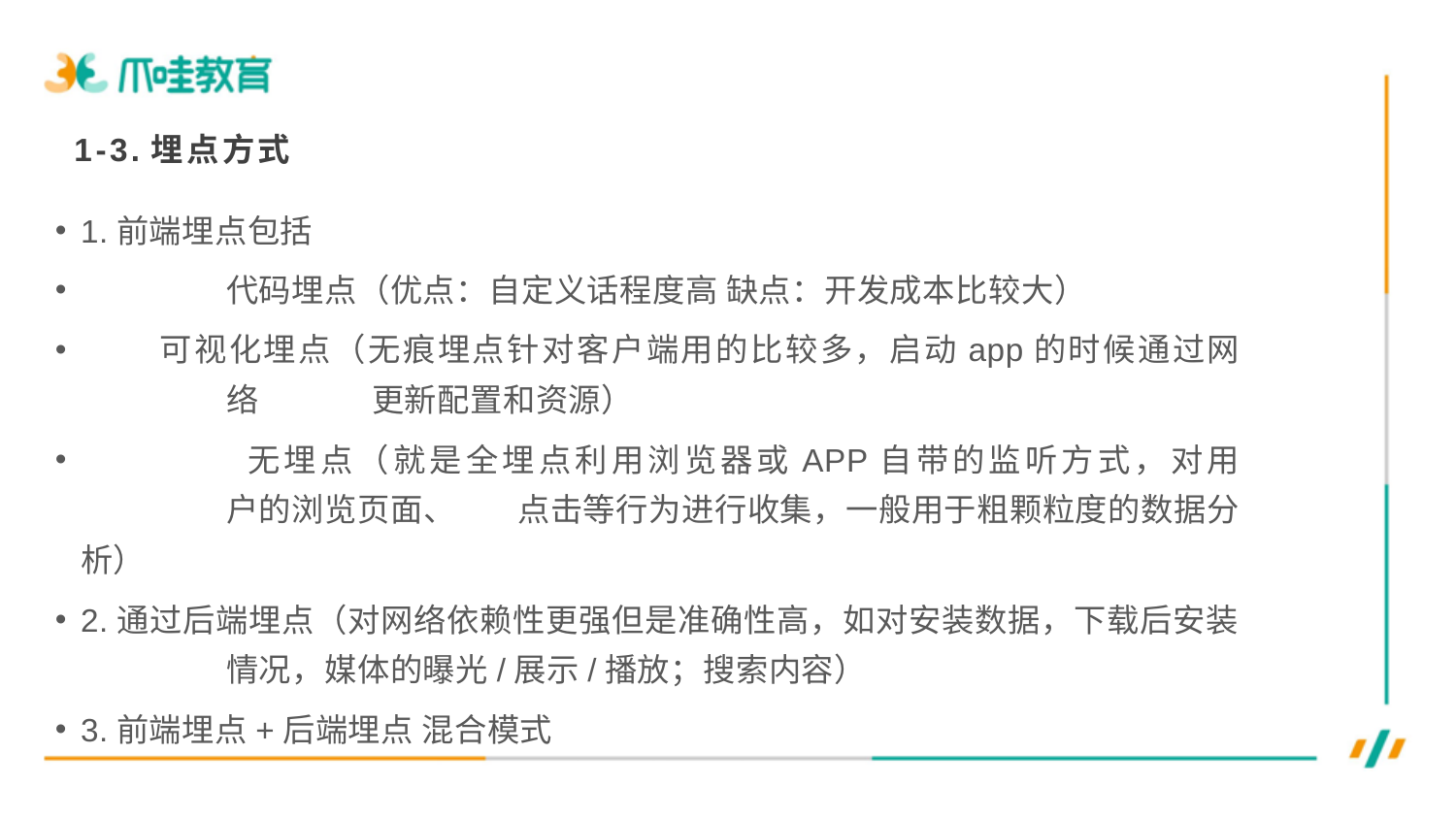

1-3.埋点方式
1.前端埋点包括
 	代码埋点（优点：自定义话程度高 缺点：开发成本比较大）
       可视化埋点（无痕埋点针对客户端用的比较多，启动app的时候通过网	络	更新配置和资源）
    	无埋点（就是全埋点利用浏览器或APP自带的监听方式，对用	户的浏览页面、	点击等行为进行收集，一般用于粗颗粒度的数据分析）
2.通过后端埋点（对网络依赖性更强但是准确性高，如对安装数据，下载后安装	情况，媒体的曝光/展示/播放；搜索内容）
3.前端埋点+后端埋点 混合模式